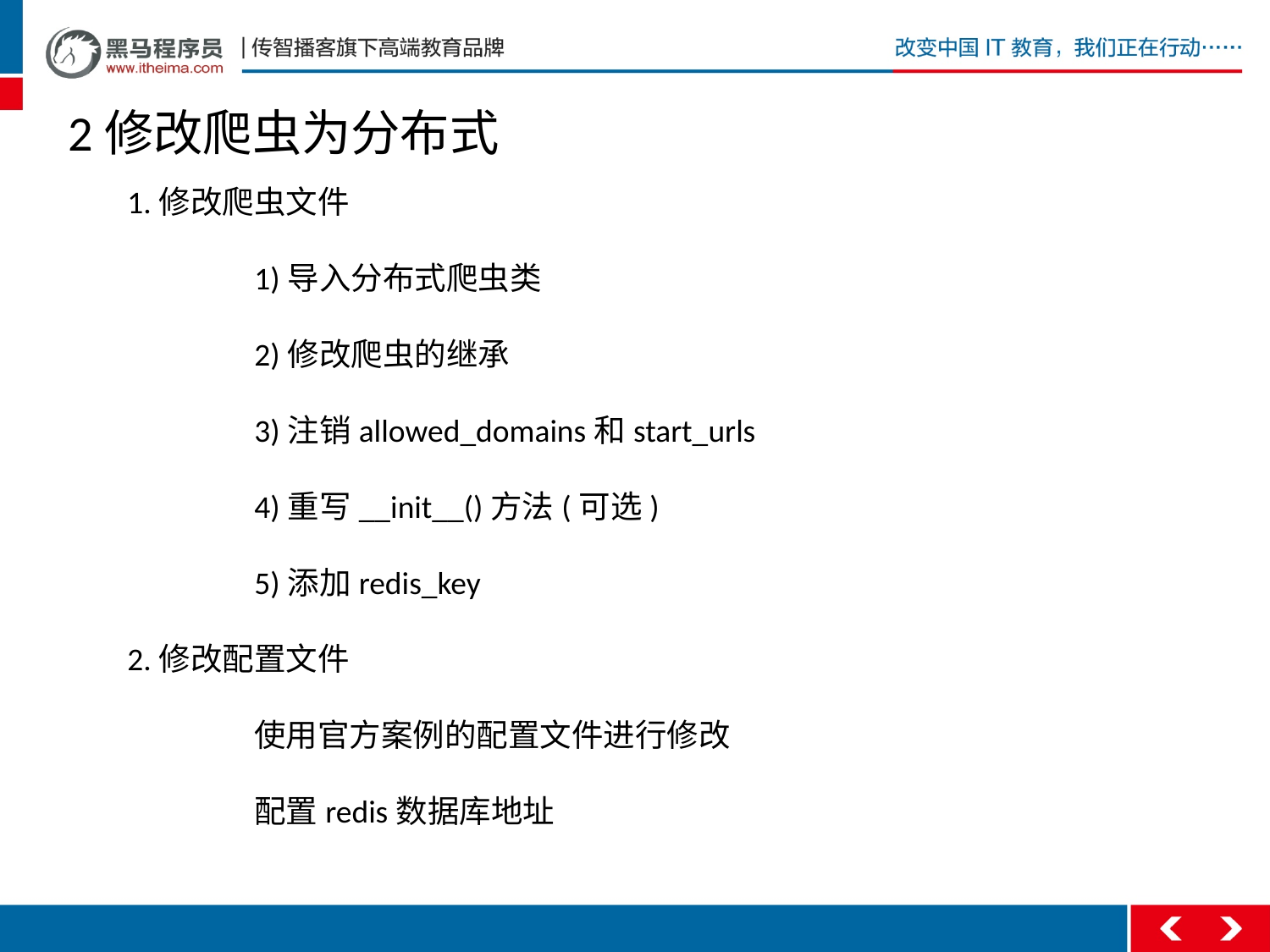

# 2修改爬虫为分布式
1.修改爬虫文件

	1)导入分布式爬虫类

	2)修改爬虫的继承

	3)注销allowed_domains和start_urls

	4)重写__init__()方法(可选)

	5)添加redis_key

2.修改配置文件

	使用官方案例的配置文件进行修改

	配置redis数据库地址